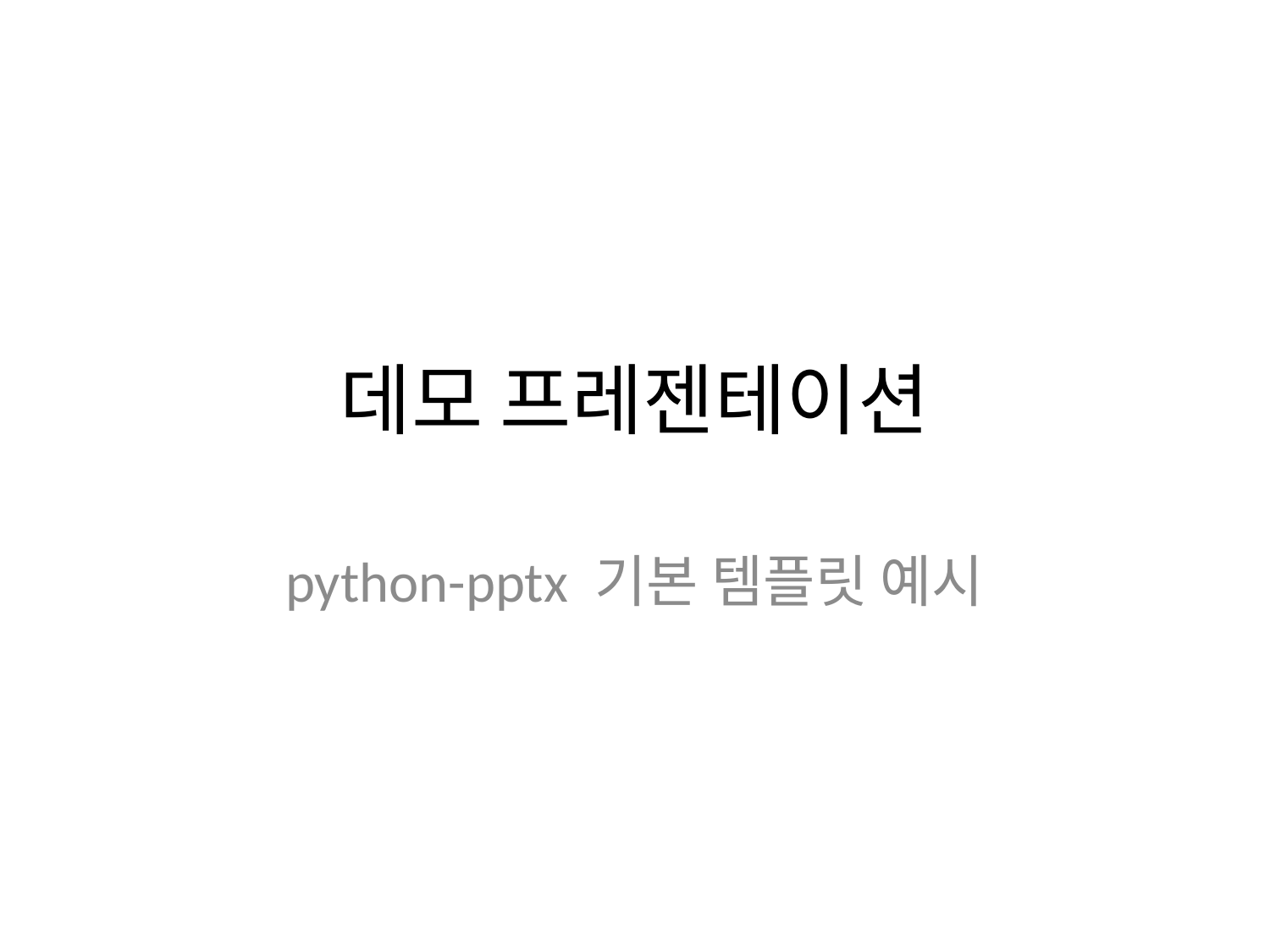

# 데모 프레젠테이션
python-pptx 기본 템플릿 예시